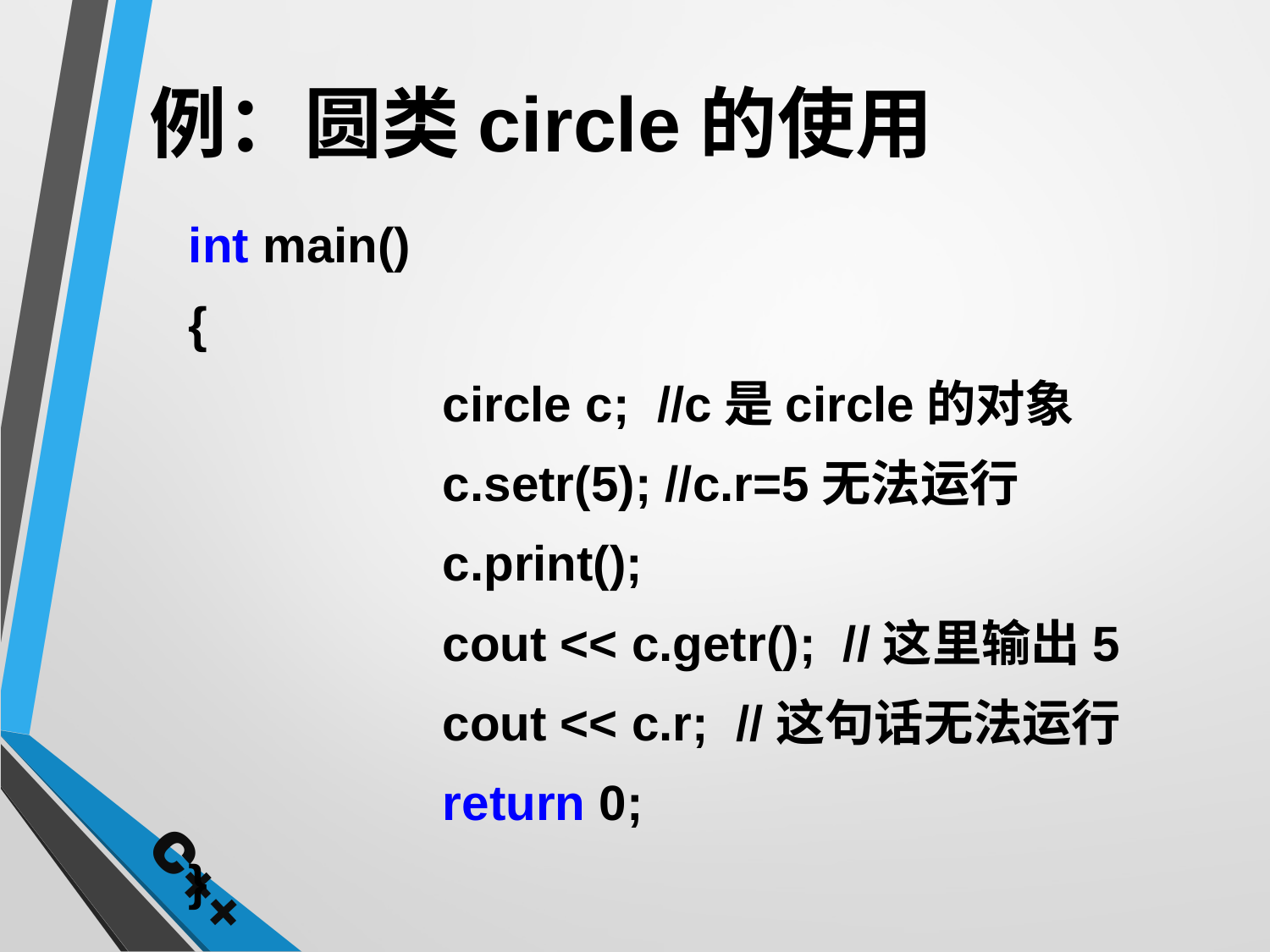

# 例：圆类circle的使用
	int main()
	{
			circle c;  //c是circle的对象
			c.setr(5); //c.r=5无法运行
			c.print();
			cout << c.getr();  //这里输出5
			cout << c.r;  //这句话无法运行
			return 0;
	}